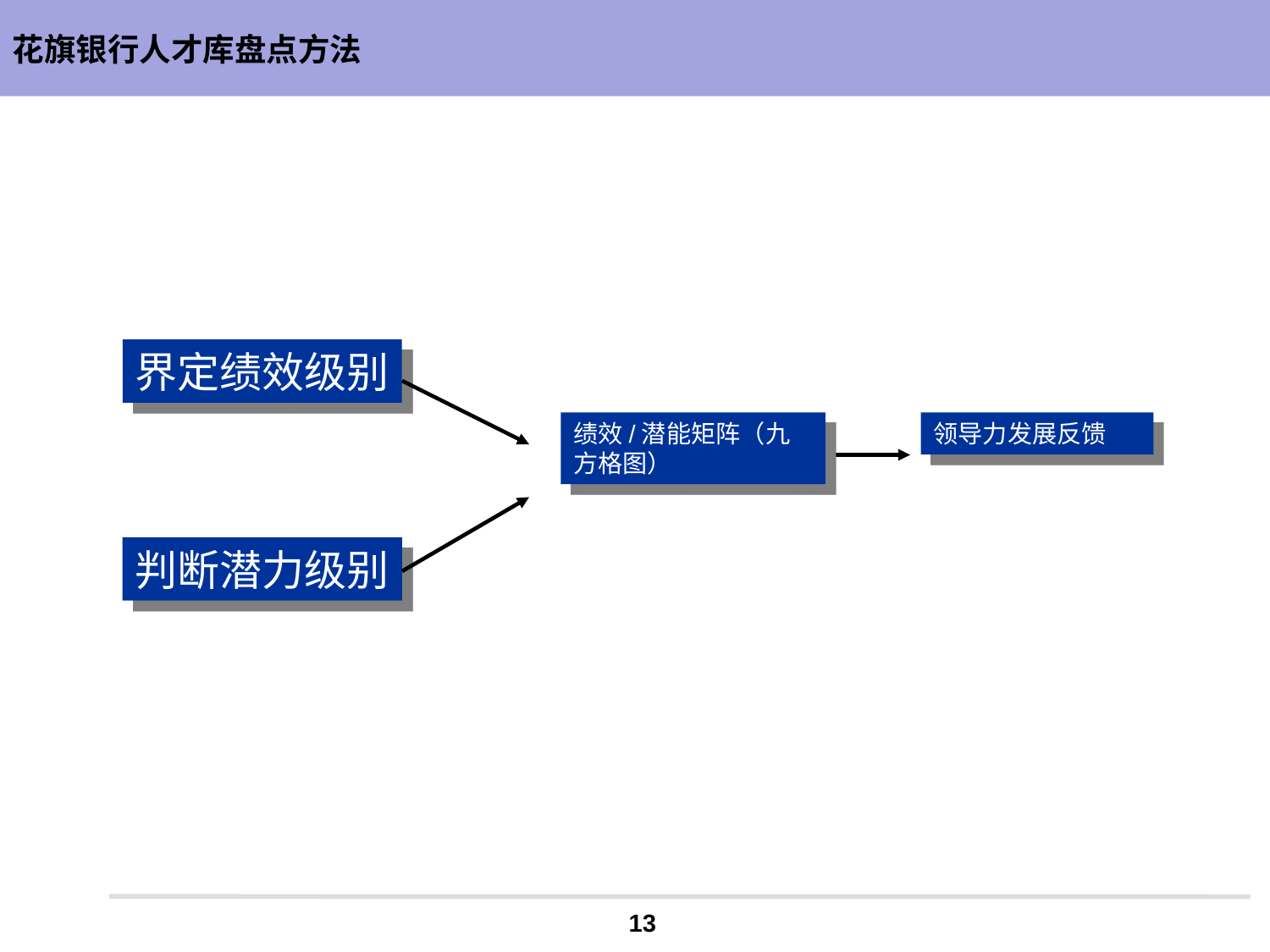

花旗银行人才库盘点方法
界定绩效级别

绩效/潜能矩阵（九方格图）
领导力发展反馈

判断潜力级别